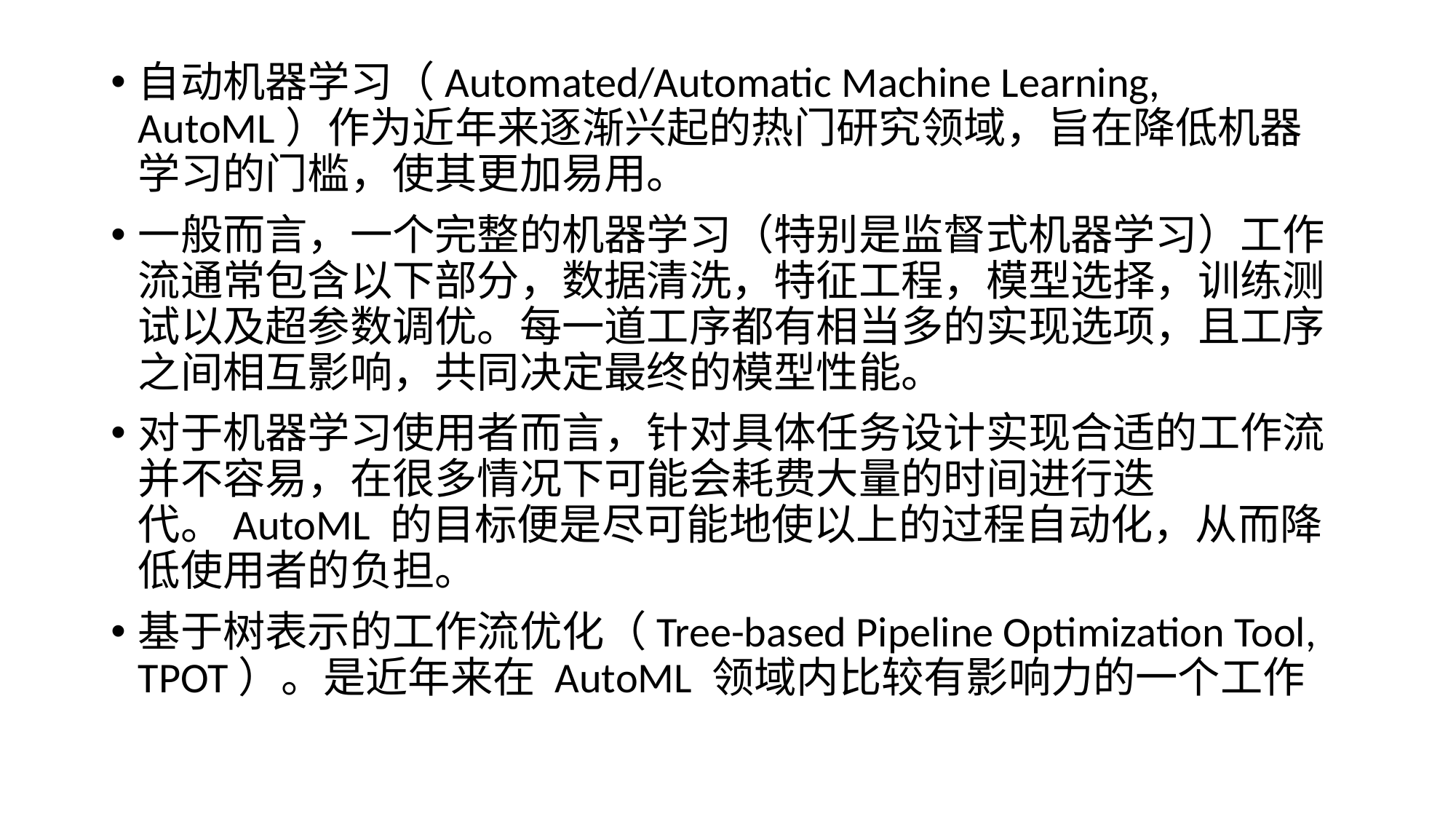

自动机器学习（Automated/Automatic Machine Learning, AutoML）作为近年来逐渐兴起的热门研究领域，旨在降低机器学习的门槛，使其更加易用。
一般而言，一个完整的机器学习（特别是监督式机器学习）工作流通常包含以下部分，数据清洗，特征工程，模型选择，训练测试以及超参数调优。每一道工序都有相当多的实现选项，且工序之间相互影响，共同决定最终的模型性能。
对于机器学习使用者而言，针对具体任务设计实现合适的工作流并不容易，在很多情况下可能会耗费大量的时间进行迭代。AutoML 的目标便是尽可能地使以上的过程自动化，从而降低使用者的负担。
基于树表示的工作流优化（Tree-based Pipeline Optimization Tool, TPOT）。是近年来在 AutoML 领域内比较有影响力的一个工作